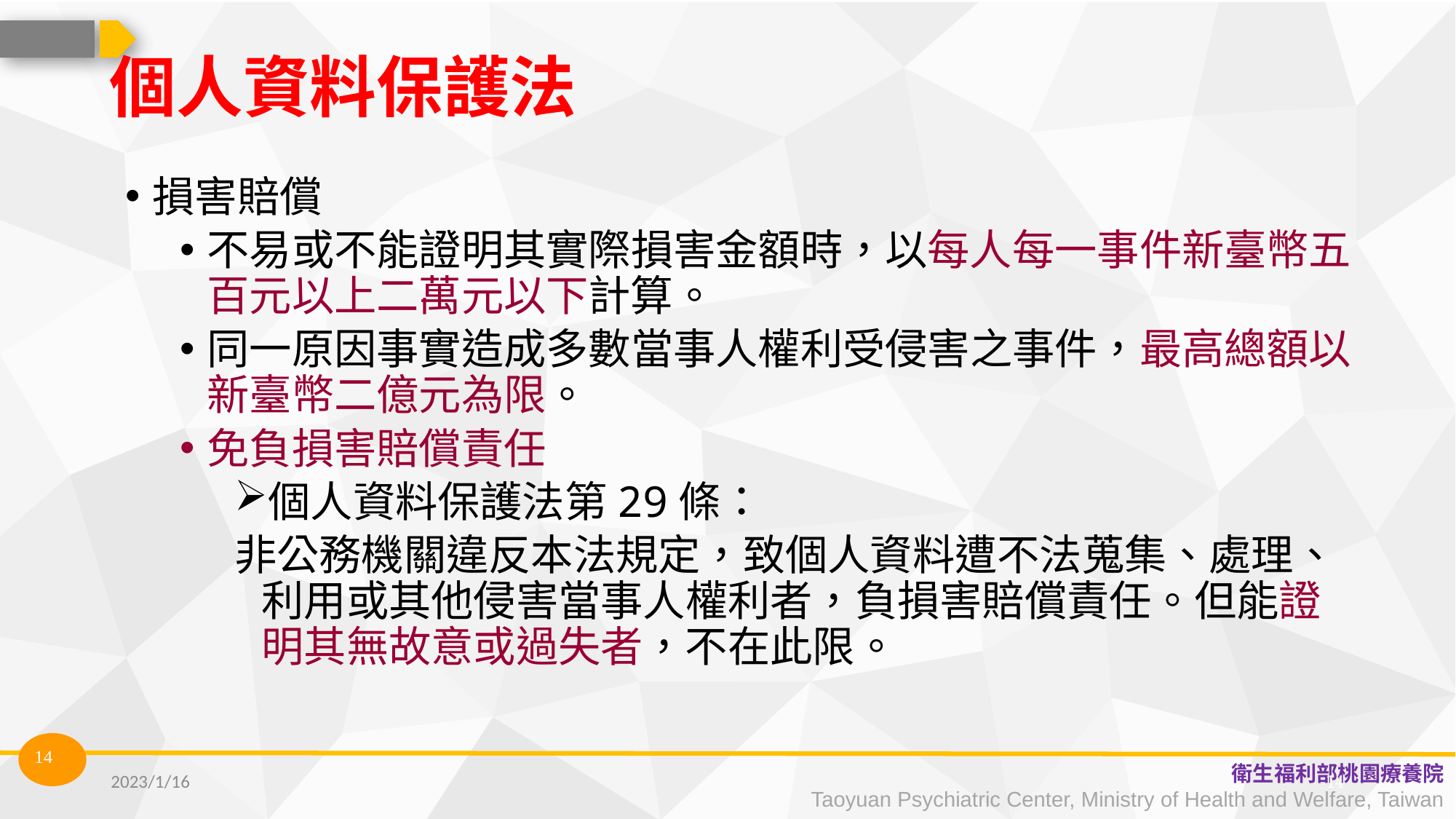

個人資料保護法
損害賠償
不易或不能證明其實際損害金額時，以每人每一事件新臺幣五百元以上二萬元以下計算。
同一原因事實造成多數當事人權利受侵害之事件，最高總額以新臺幣二億元為限。
免負損害賠償責任
個人資料保護法第29條：
非公務機關違反本法規定，致個人資料遭不法蒐集、處理、利用或其他侵害當事人權利者，負損害賠償責任。但能證明其無故意或過失者，不在此限。
2023/1/16
14